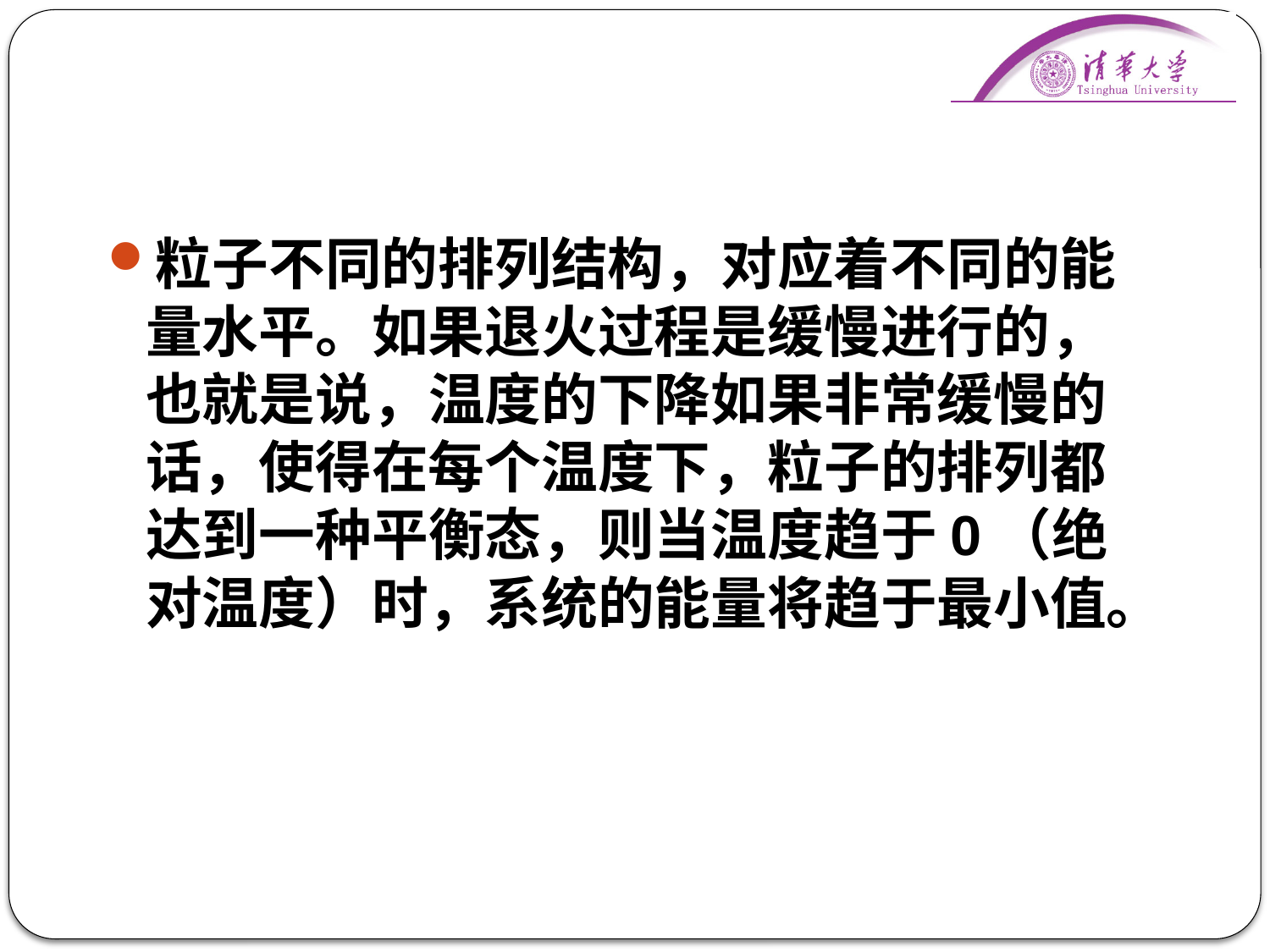

#
粒子不同的排列结构，对应着不同的能量水平。如果退火过程是缓慢进行的，也就是说，温度的下降如果非常缓慢的话，使得在每个温度下，粒子的排列都达到一种平衡态，则当温度趋于0（绝对温度）时，系统的能量将趋于最小值。